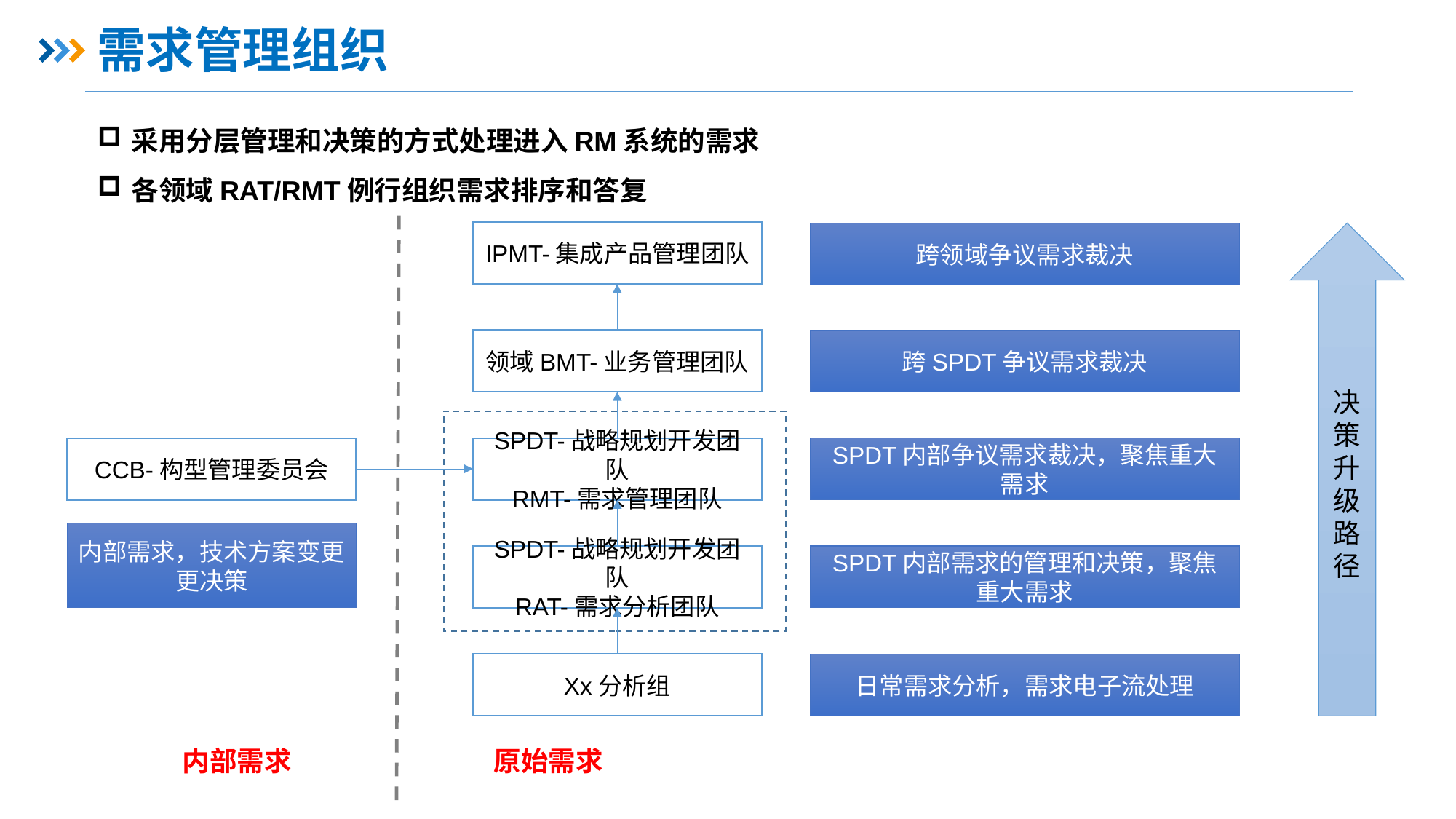

# 需求管理组织
采用分层管理和决策的方式处理进入RM系统的需求
各领域RAT/RMT例行组织需求排序和答复
IPMT-集成产品管理团队
跨领域争议需求裁决
决策升级路径
领域BMT-业务管理团队
跨SPDT争议需求裁决

CCB-构型管理委员会
SPDT-战略规划开发团队
RMT-需求管理团队
SPDT内部争议需求裁决，聚焦重大需求
内部需求，技术方案变更更决策
SPDT-战略规划开发团队
RAT-需求分析团队
SPDT内部需求的管理和决策，聚焦重大需求
Xx分析组
日常需求分析，需求电子流处理
内部需求
原始需求